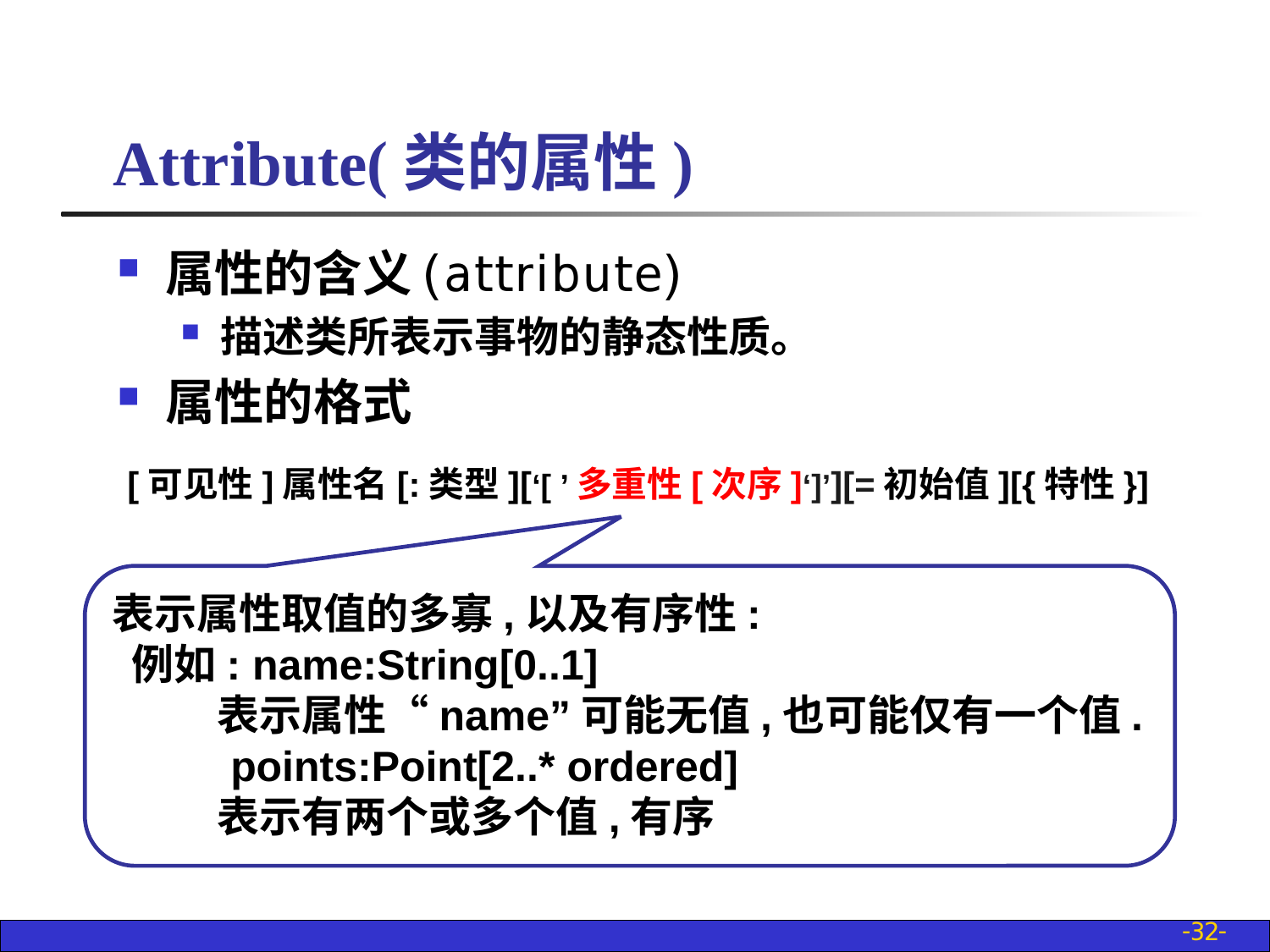

Attribute(类的属性)
属性的含义(attribute)
描述类所表示事物的静态性质。
属性的格式
[可见性]属性名[:类型][‘[ ’多重性[次序]‘]’][=初始值][{特性}]
表示属性取值的多寡,以及有序性:
 例如: name:String[0..1]
          表示属性“name”可能无值,也可能仅有一个值.
          points:Point[2..* ordered]
          表示有两个或多个值,有序

-32-